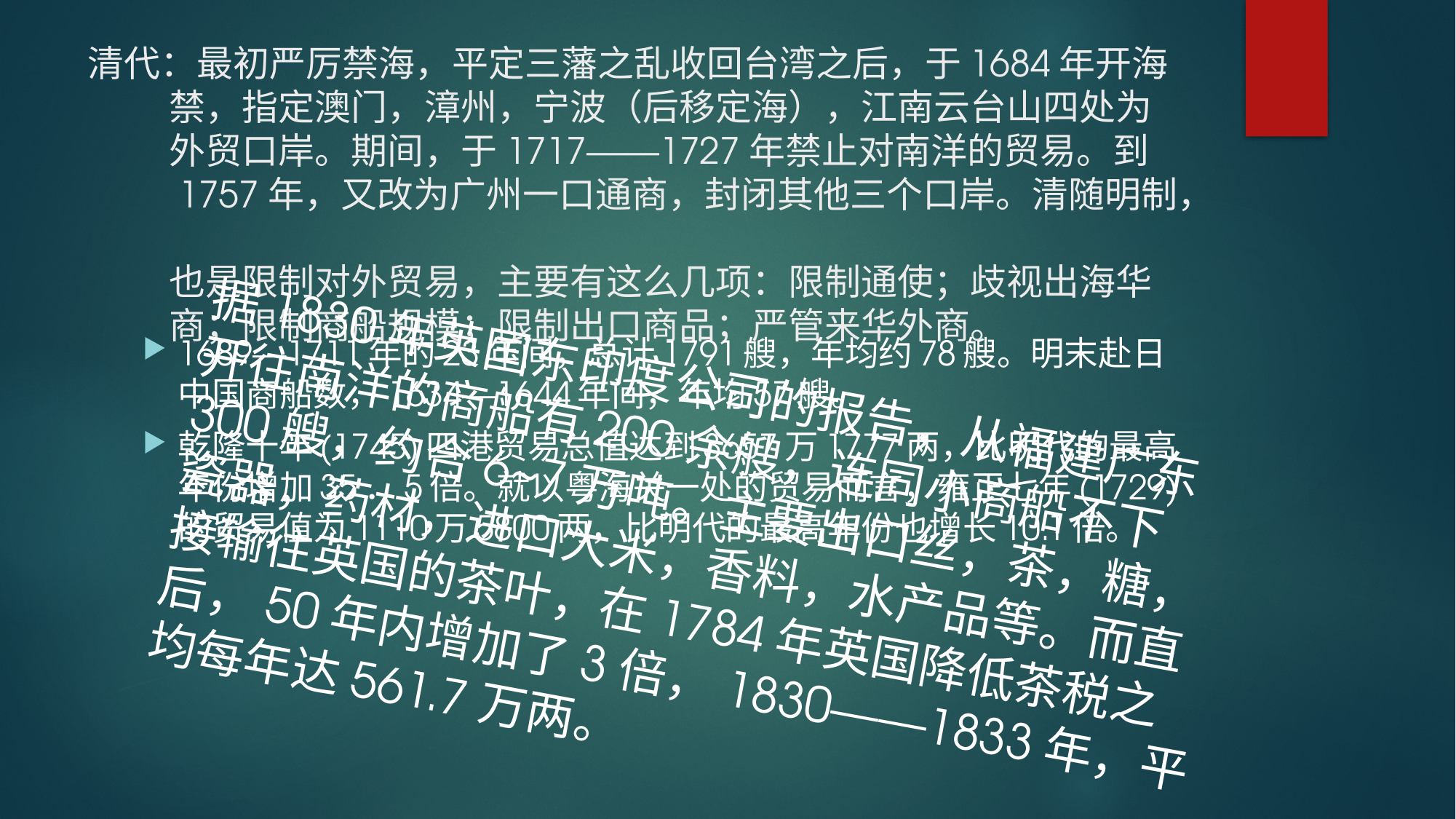

# 清代：最初严厉禁海，平定三藩之乱收回台湾之后，于1684年开海 禁，指定澳门，漳州，宁波（后移定海），江南云台山四处为 外贸口岸。期间，于1717——1727年禁止对南洋的贸易。到 1757年，又改为广州一口通商，封闭其他三个口岸。清随明制， 也是限制对外贸易，主要有这么几项：限制通使；歧视出海华 商；限制商船规模；限制出口商品；严管来华外商。
1689—1711年的23年间，总计1791艘，年均约78艘。明末赴日中国商船数，1634—1644年间，年均57艘。
乾隆十年(1745)四港贸易总值达到3657万1777两，比明代的最高年份增加35．5倍。就以粤海关一处的贸易而言，雍正七年(1729)的贸易值为1110万5800两，比明代的最高年份也增长10.1倍。

据1830年英国东印度公司的报告，从福建广东开往南洋的商船有200余艘，连同小商船不下300艘，约合6~7万吨。主要出口丝，茶，糖，瓷器，药材，进口大米，香料，水产品等。而直接输往英国的茶叶，在1784年英国降低茶税之后，50年内增加了3倍，1830——1833年，平均每年达561.7万两。